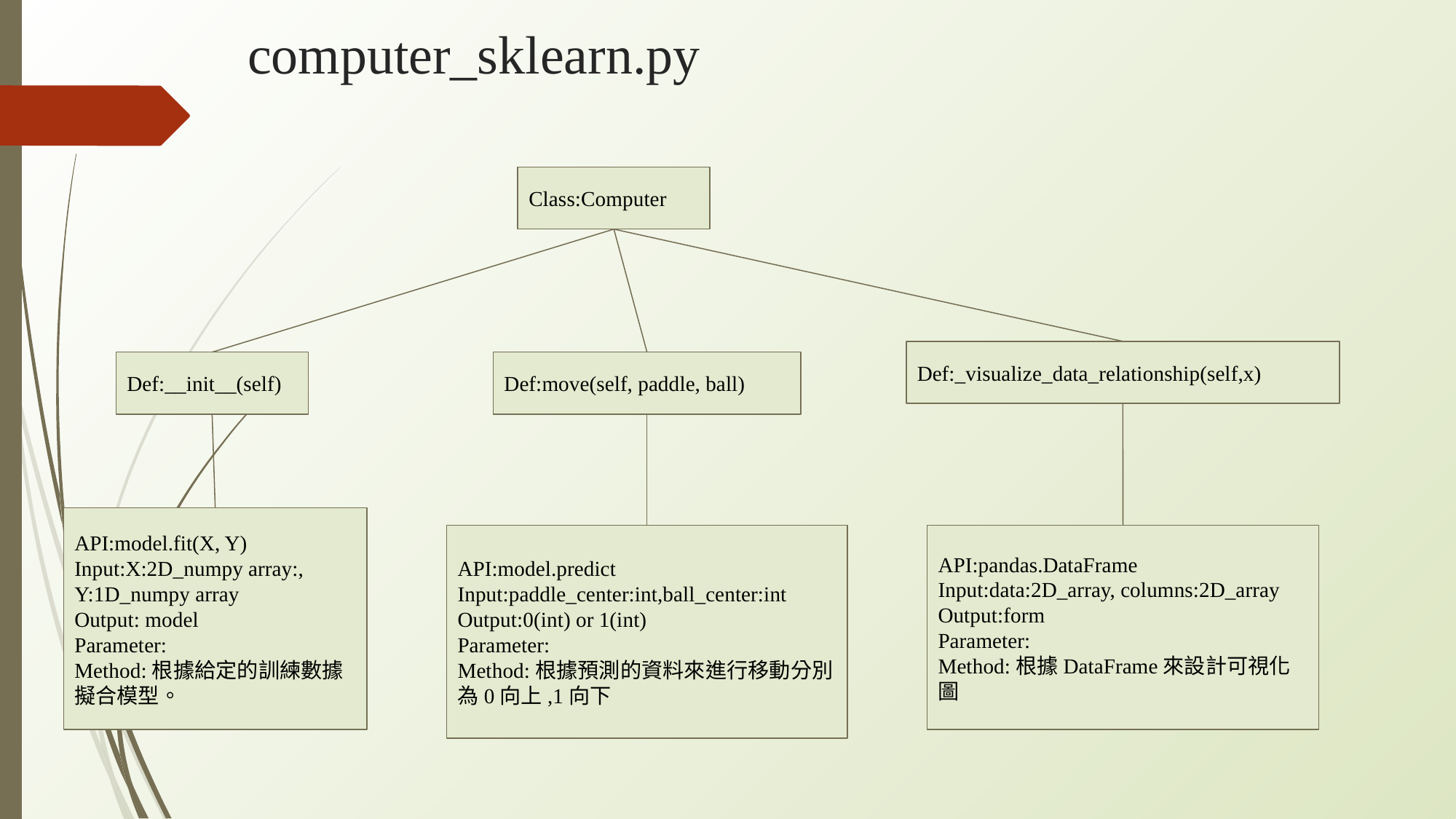

# computer_sklearn.py

Class:Computer
Def:_visualize_data_relationship(self,x)
Def:__init__(self)
Def:move(self, paddle, ball)
API:model.fit(X, Y)
Input:X:2D_numpy array:, Y:1D_numpy array
Output: model
Parameter:
Method:根據給定的訓練數據擬合模型。
API:pandas.DataFrame
Input:data:2D_array, columns:2D_array
Output:form
Parameter:
Method:根據DataFrame來設計可視化圖
API:model.predict
Input:paddle_center:int,ball_center:int
Output:0(int) or 1(int)
Parameter:
Method:根據預測的資料來進行移動分別為0向上,1向下
13